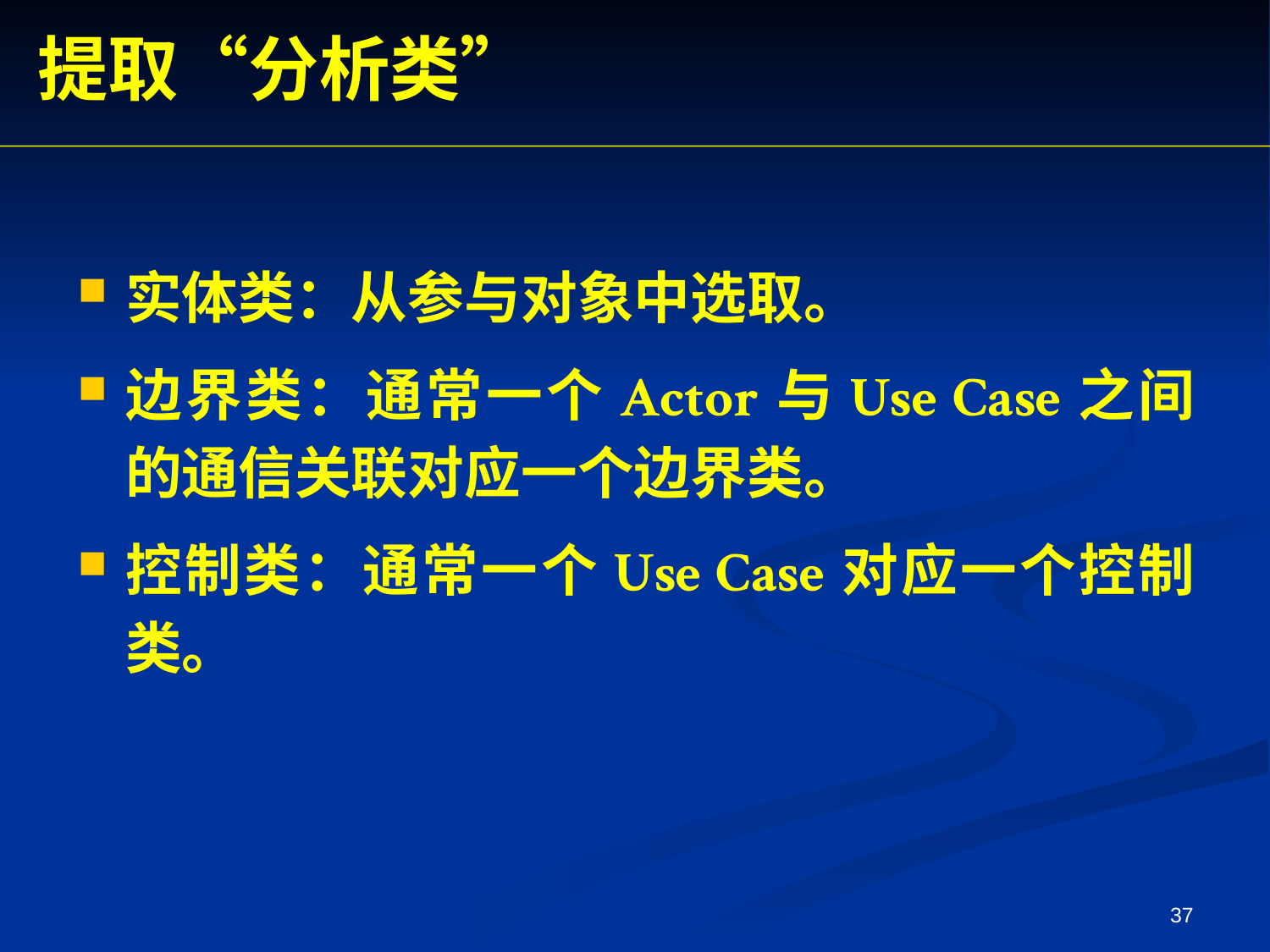

提取“分析类”

实体类：从参与对象中选取。
边界类：通常一个Actor与Use Case之间的通信关联对应一个边界类。
控制类：通常一个Use Case对应一个控制类。
37